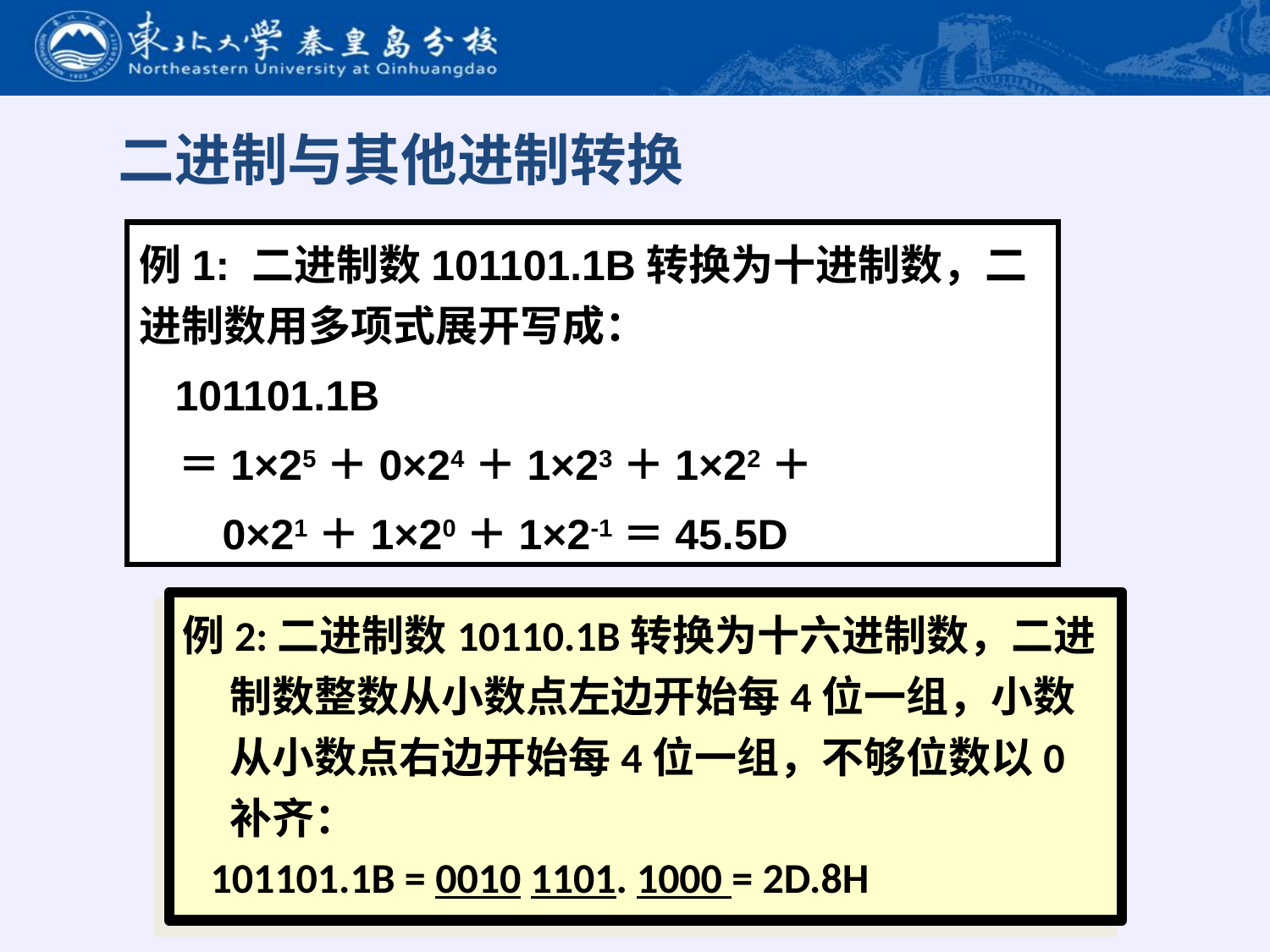

二进制与其他进制转换
例1: 二进制数101101.1B转换为十进制数，二进制数用多项式展开写成：
   101101.1B
   ＝1×25＋0×24＋1×23＋1×22＋
       0×21＋1×20＋1×2-1＝45.5D
例2:二进制数10110.1B转换为十六进制数，二进制数整数从小数点左边开始每4位一组，小数从小数点右边开始每4位一组，不够位数以0补齐：
   101101.1B = 0010 1101. 1000 = 2D.8H